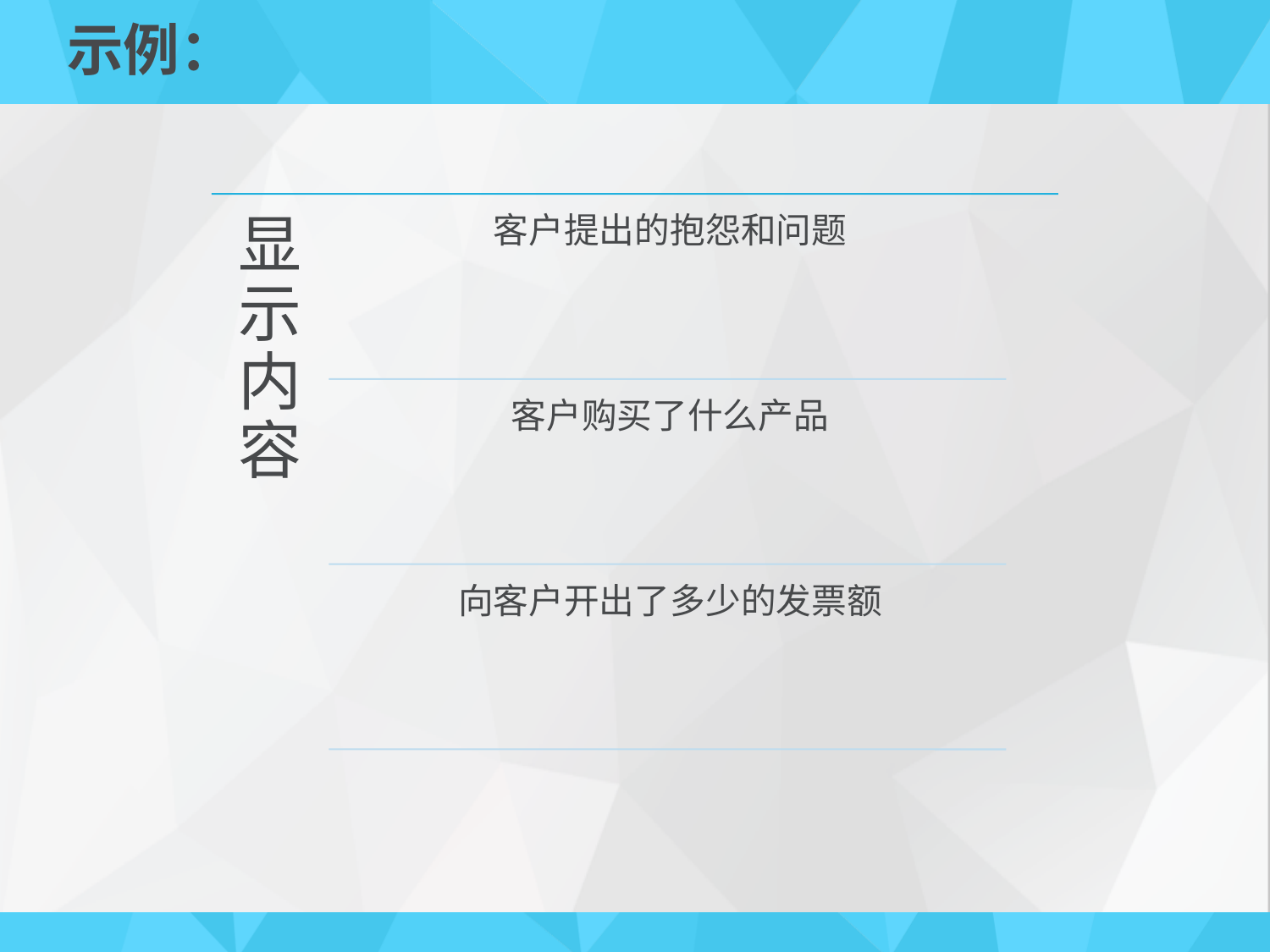

# 示例：
显示内容
客户提出的抱怨和问题
客户购买了什么产品
向客户开出了多少的发票额